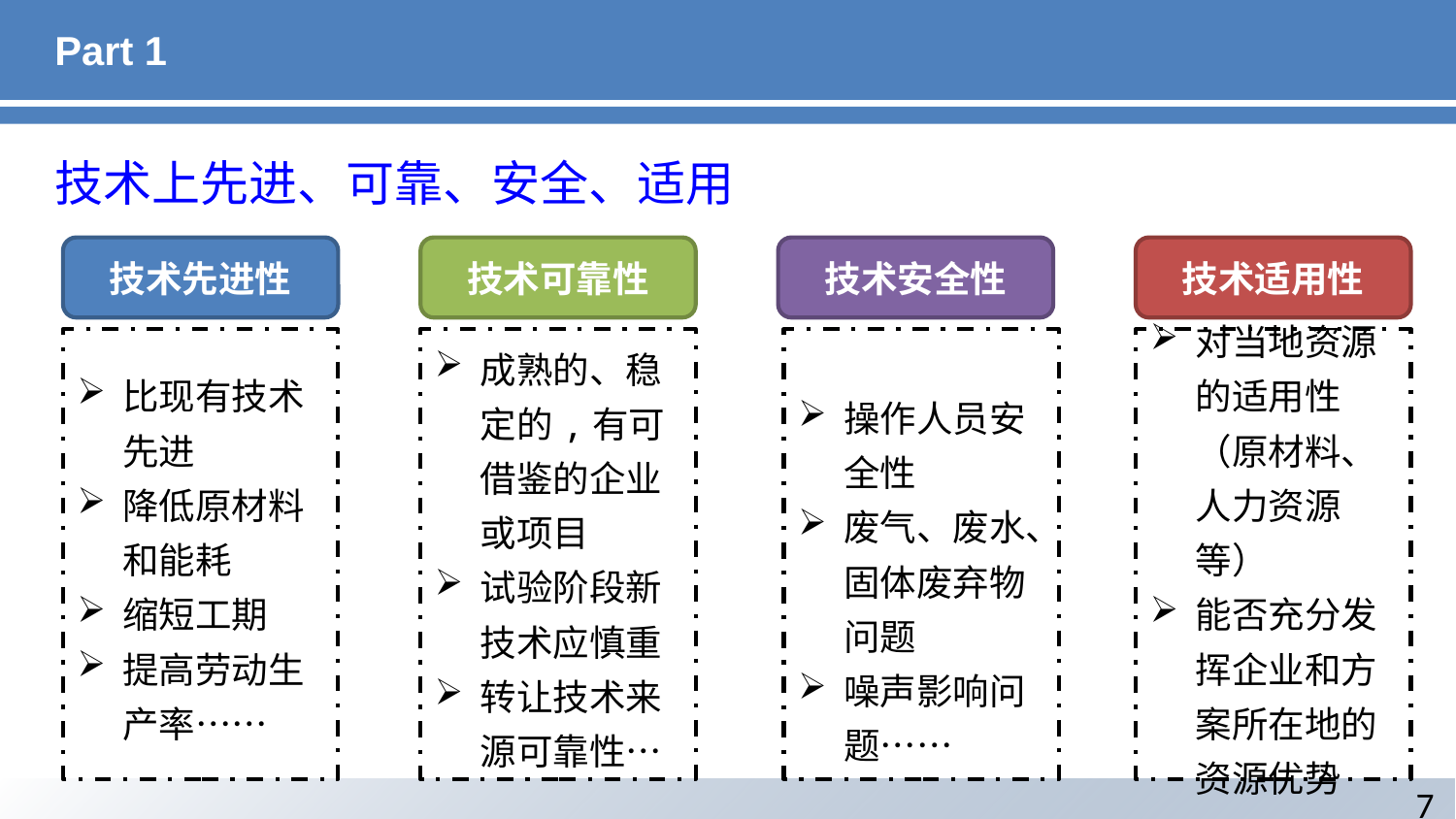

# Part 1

技术上先进、可靠、安全、适用
技术先进性
技术可靠性
技术安全性
技术适用性
比现有技术先进
降低原材料和能耗
缩短工期
提高劳动生产率……
成熟的、稳定的,有可借鉴的企业或项目
试验阶段新技术应慎重
转让技术来源可靠性…

操作人员安全性
废气、废水、固体废弃物问题
噪声影响问题……
对当地资源的适用性（原材料、人力资源等）
能否充分发挥企业和方案所在地的资源优势
7